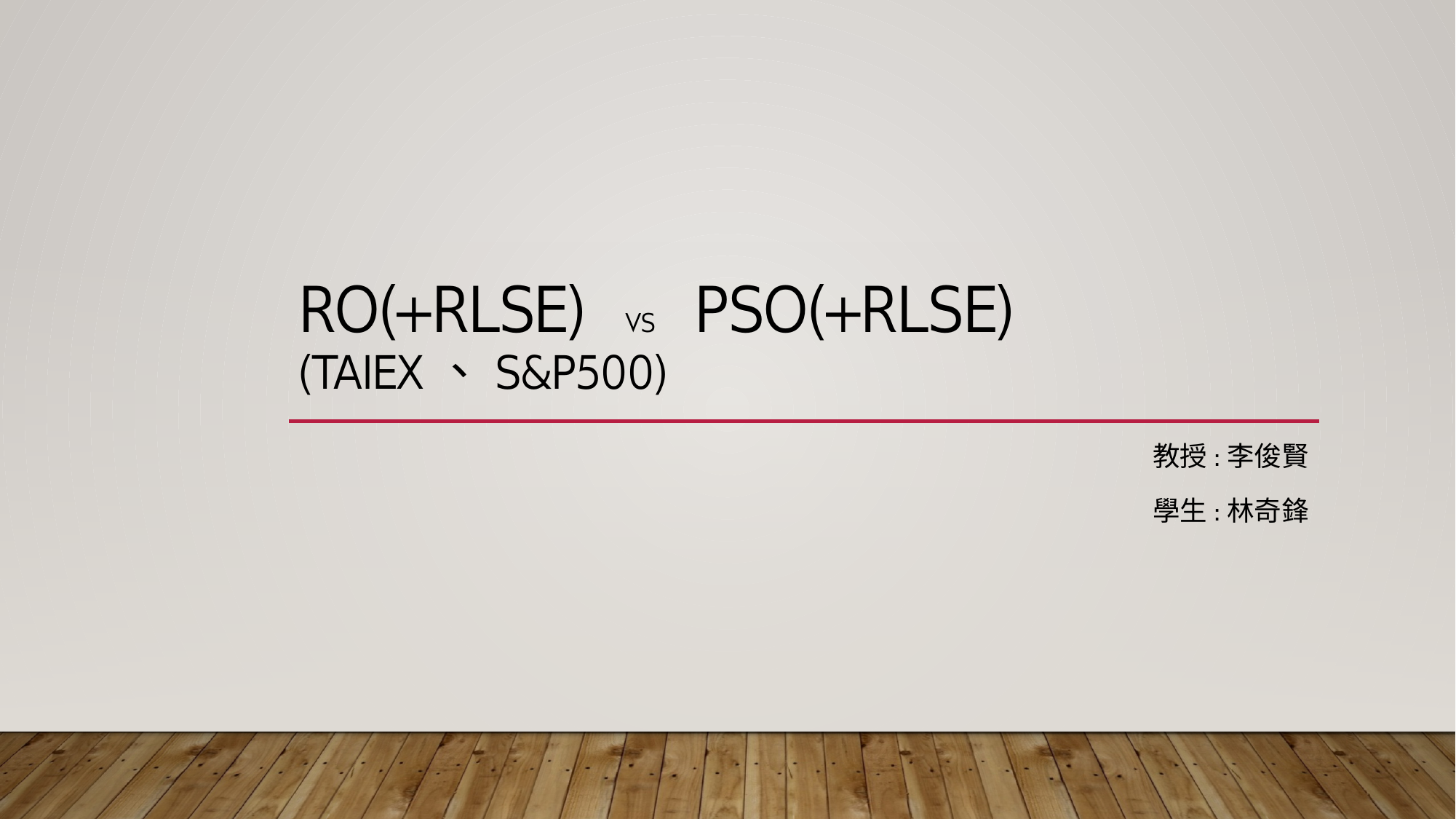

# RO(+RLSE)  VS  PSO(+RLSE) (TAIEX、S&P500)
教授:李俊賢
學生:林奇鋒